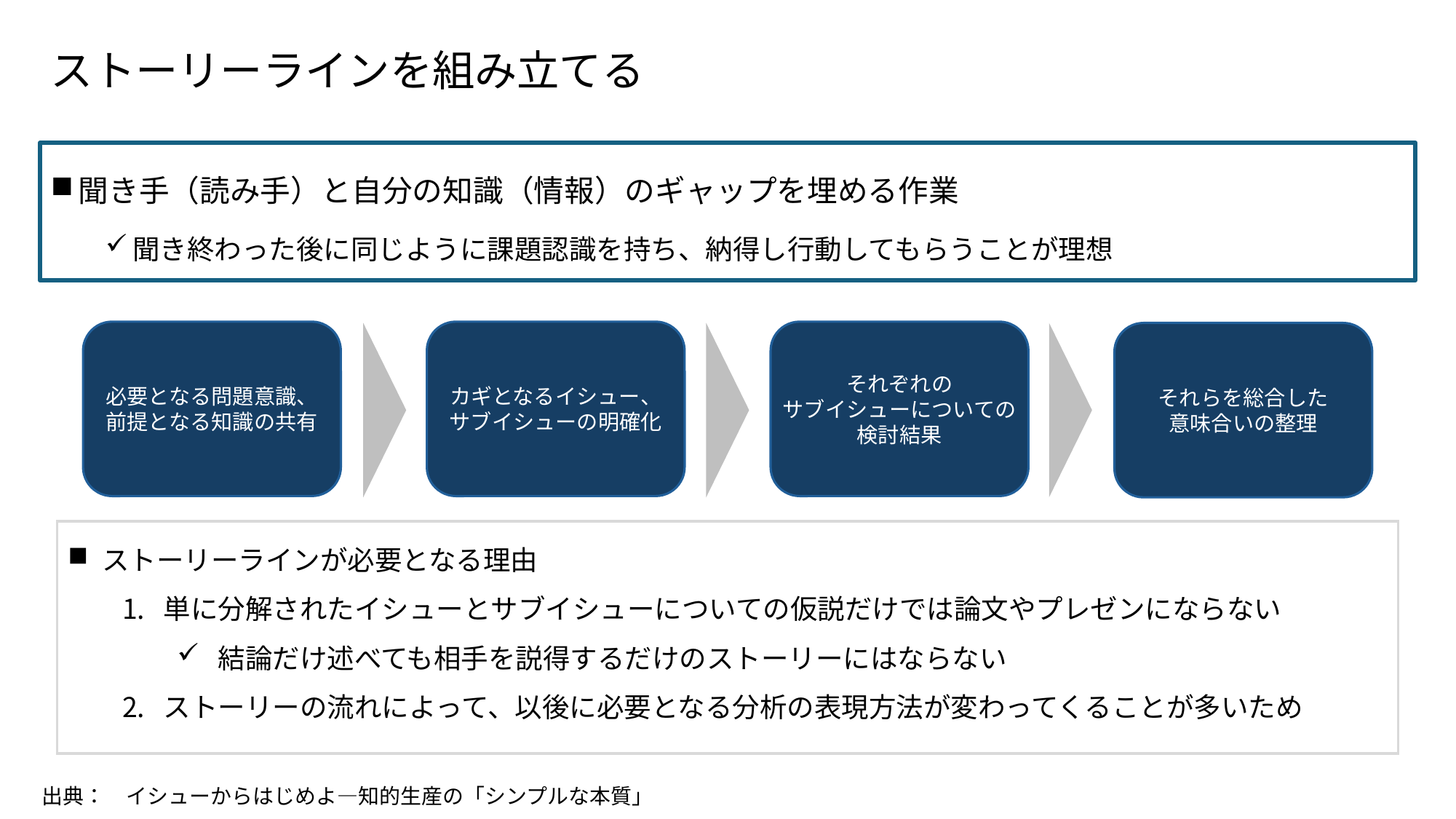

# ストーリーラインを組み立てる
聞き手（読み手）と自分の知識（情報）のギャップを埋める作業
聞き終わった後に同じように課題認識を持ち、納得し行動してもらうことが理想
必要となる問題意識、
前提となる知識の共有
カギとなるイシュー、
サブイシューの明確化
それぞれの
サブイシューについての
検討結果
それらを総合した
意味合いの整理

ストーリーラインが必要となる理由
単に分解されたイシューとサブイシューについての仮説だけでは論文やプレゼンにならない
結論だけ述べても相手を説得するだけのストーリーにはならない
ストーリーの流れによって、以後に必要となる分析の表現方法が変わってくることが多いため
出典：　イシューからはじめよ―知的生産の「シンプルな本質」